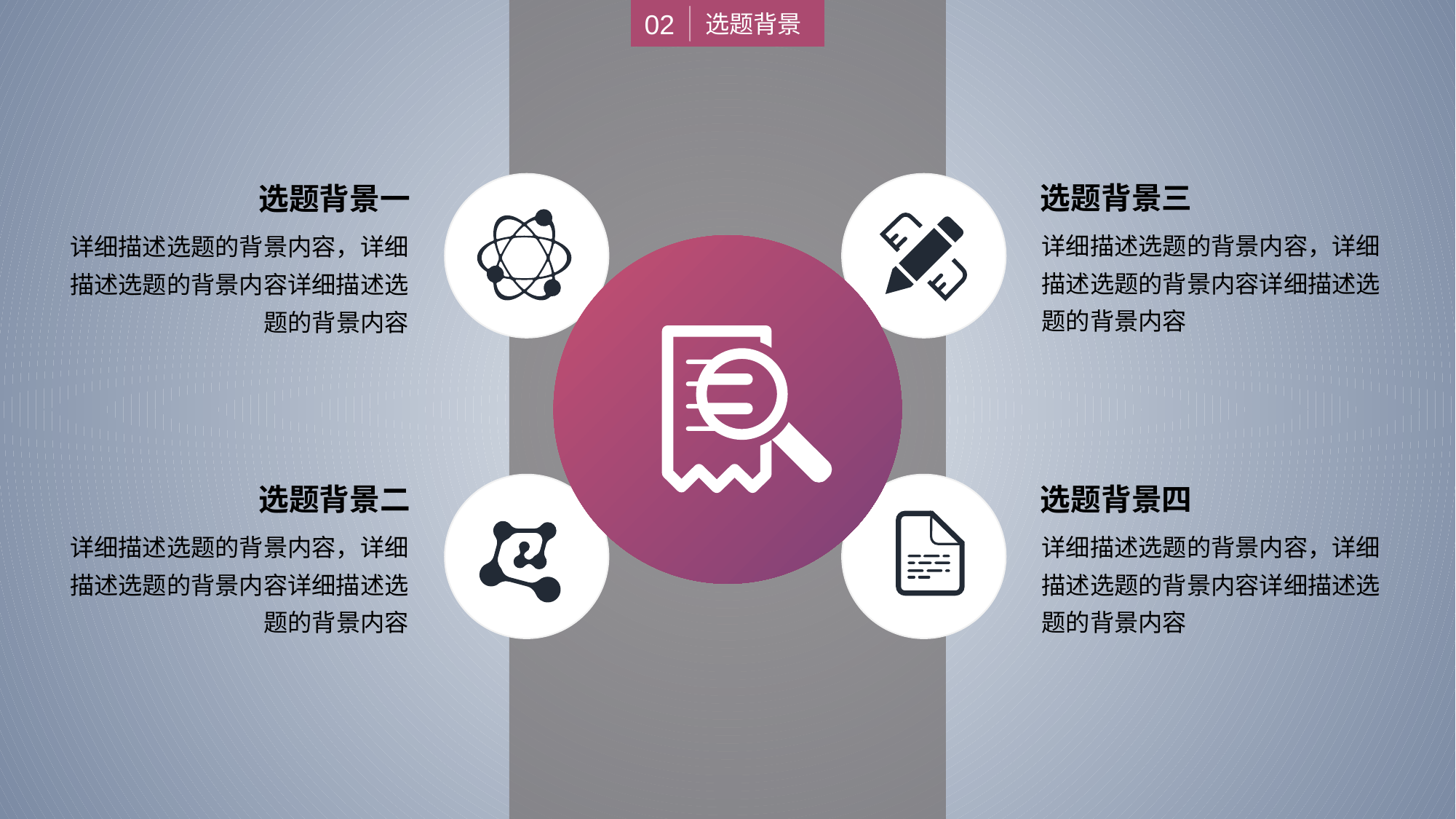

02
选题背景
选题背景三

选题背景一
详细描述选题的背景内容，详细
描述选题的背景内容详细描述选
题的背景内容
详细描述选题的背景内容，详细
描述选题的背景内容详细描述选
题的背景内容

选题背景二
选题背景四
详细描述选题的背景内容，详细
描述选题的背景内容详细描述选
题的背景内容
详细描述选题的背景内容，详细
描述选题的背景内容详细描述选
题的背景内容